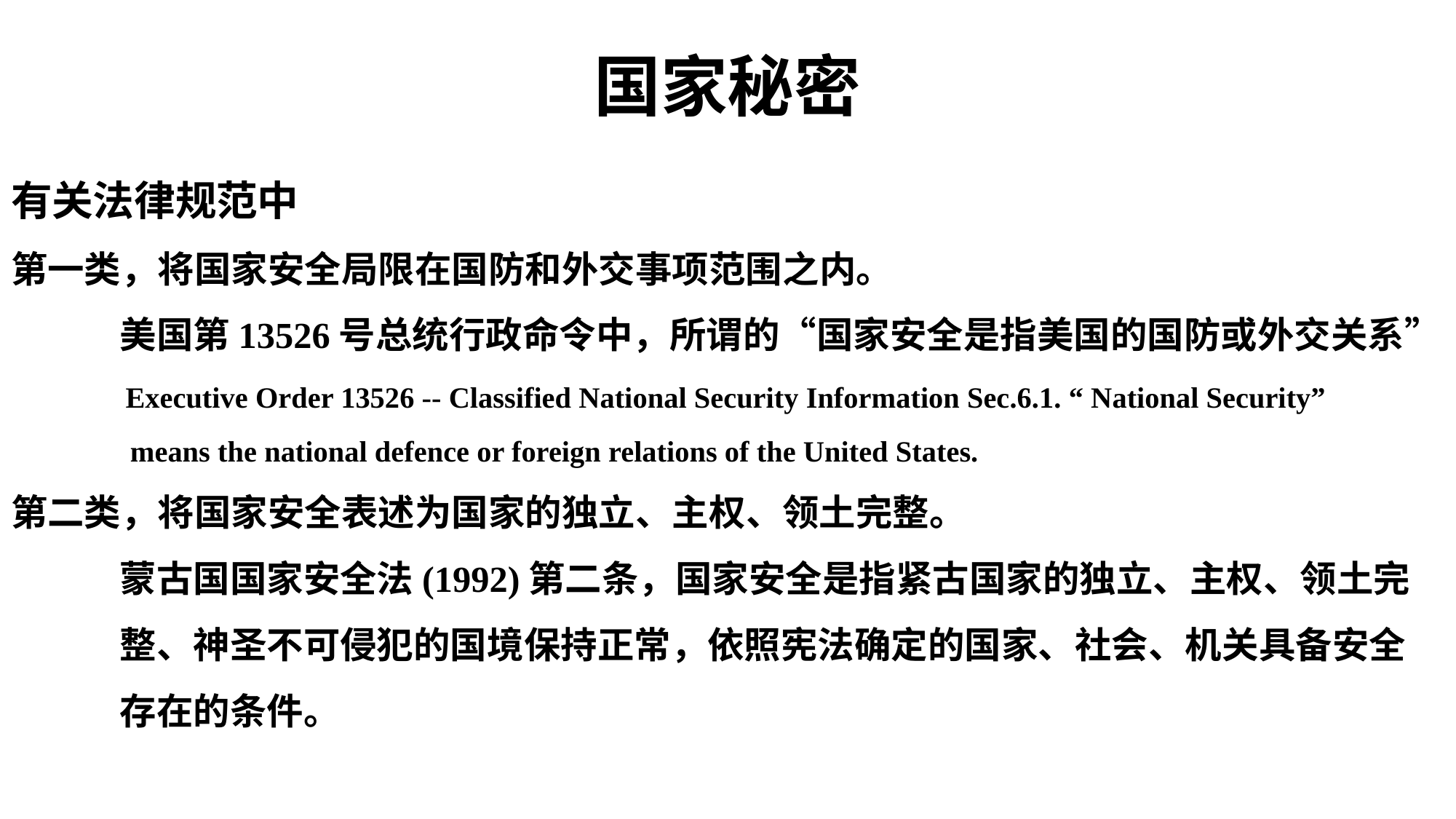

# 国家秘密
有关法律规范中
第一类，将国家安全局限在国防和外交事项范围之内。
            美国第13526号总统行政命令中，所谓的“国家安全是指美国的国防或外交关系”
              Executive Order 13526 -- Classified National Security Information Sec.6.1. “ National Security”
                means the national defence or foreign relations of the United States.
第二类，将国家安全表述为国家的独立、主权、领土完整。
            蒙古国国家安全法(1992)第二条，国家安全是指紧古国家的独立、主权、领土完
            整、神圣不可侵犯的国境保持正常，依照宪法确定的国家、社会、机关具备安全
            存在的条件。